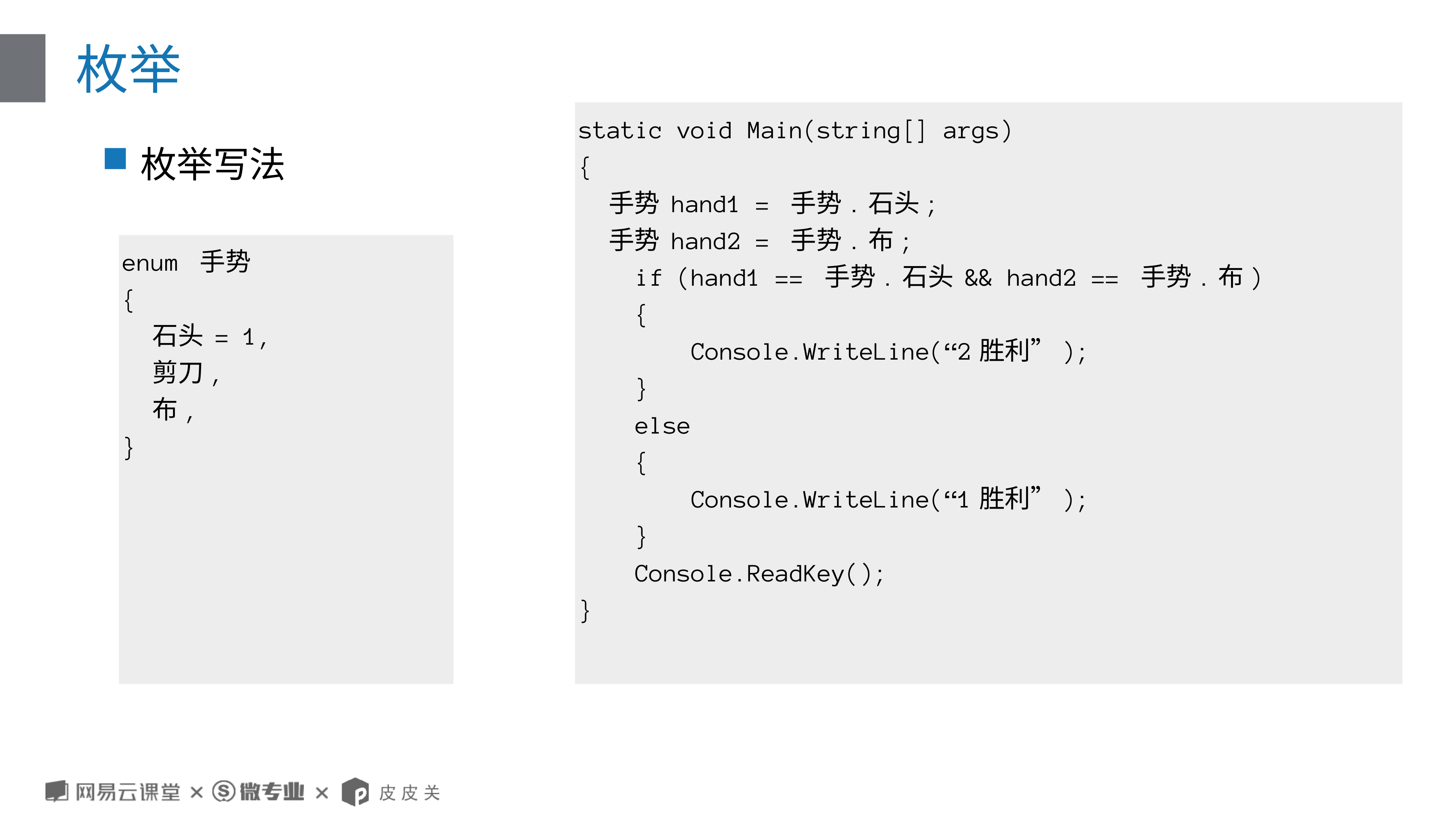

# 枚举
static void Main(string[] args)
{
    手势 hand1 = 手势.石头;
    手势 hand2 = 手势.布;
    if (hand1 == 手势.石头 && hand2 == 手势.布)
    {
        Console.WriteLine(“2胜利”);
    }
    else
    {
        Console.WriteLine(“1胜利”);
    }
    Console.ReadKey();
}
枚举写法
enum 手势
{
    石头 = 1,
    剪刀,
    布,
}